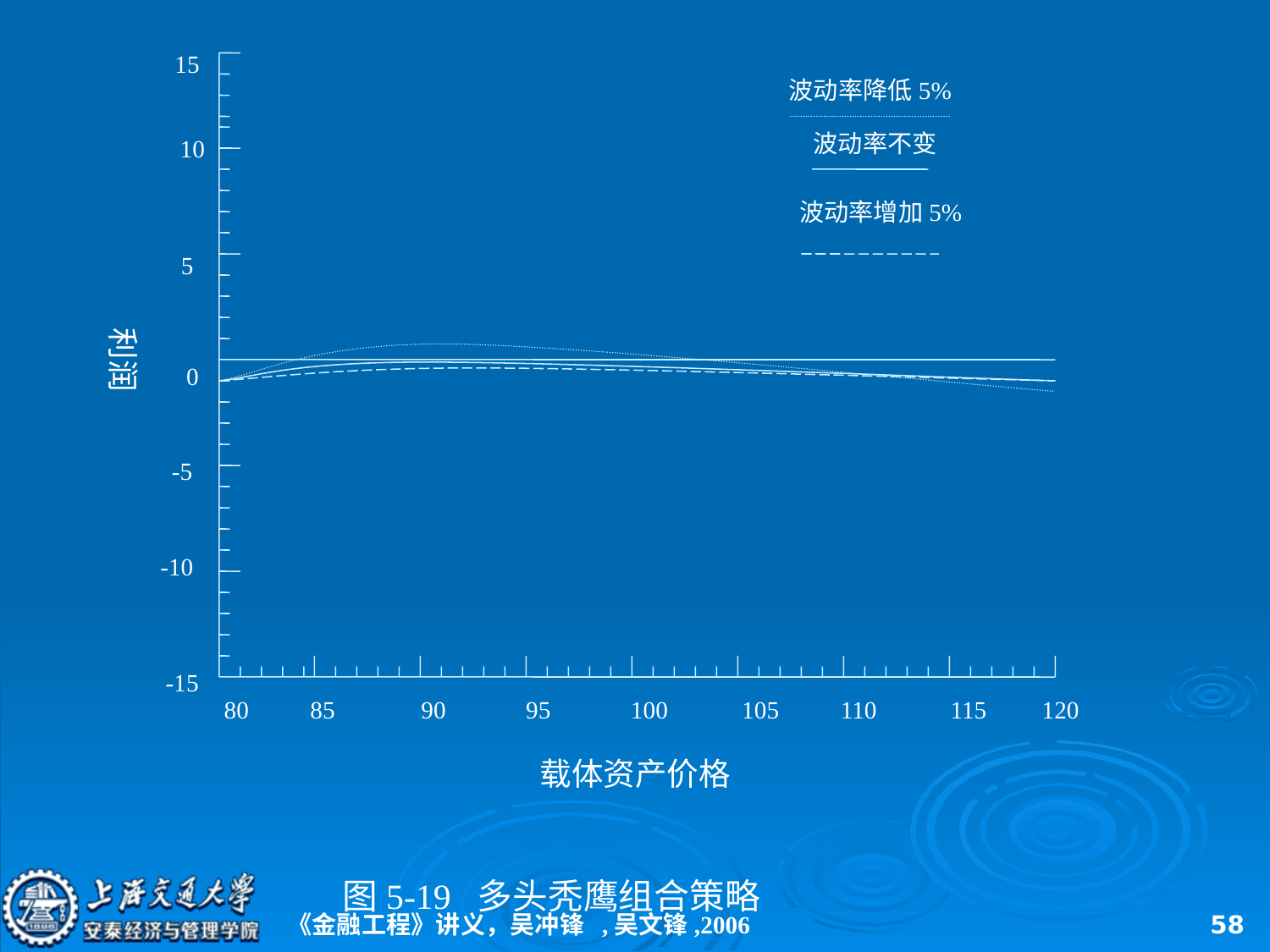

15

波动率降低5%

波动率不变
10

波动率增加5%

5

利润

0

-5

-10

-15

80          85              90             95             100            105          110            115         120
载体资产价格
图5-19  多头秃鹰组合策略